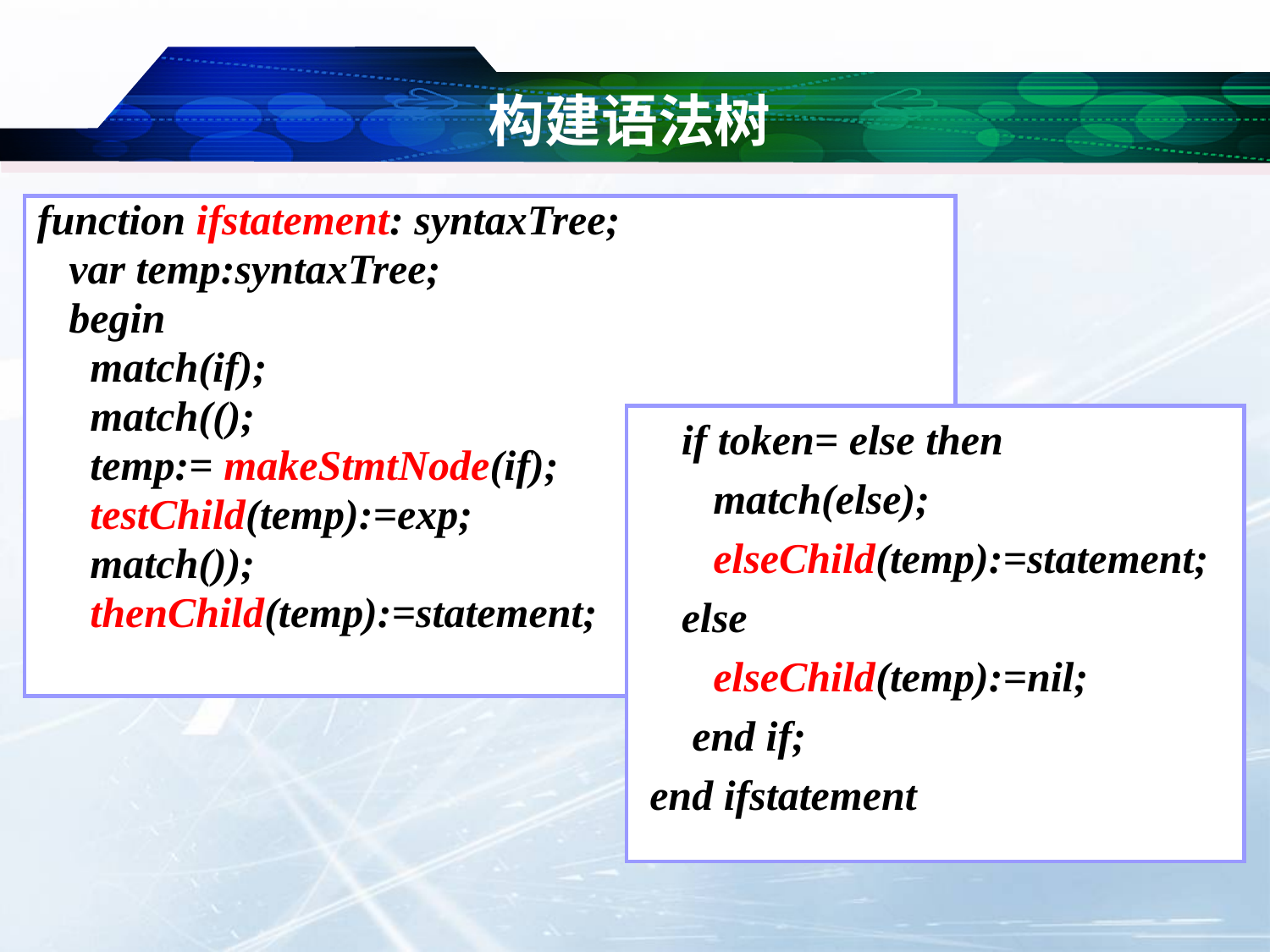

# 构建语法树
function ifstatement: syntaxTree;
   var temp:syntaxTree;
   begin
     match(if);
     match(();
     temp:= makeStmtNode(if);
     testChild(temp):=exp;
     match());
     thenChild(temp):=statement;

    if token= else then
       match(else);
       elseChild(temp):=statement;
    else
       elseChild(temp):=nil;
     end if;
 end ifstatement